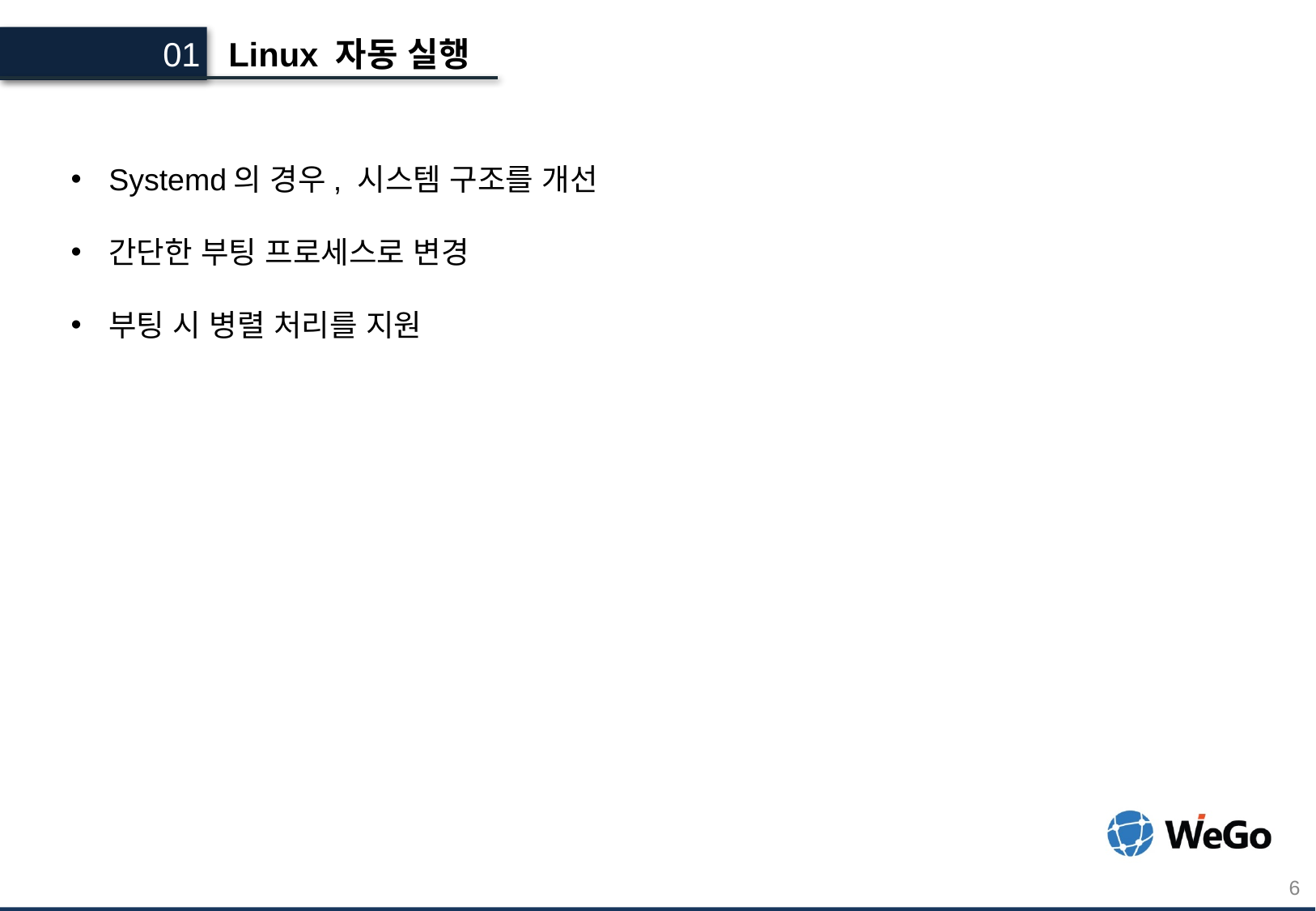

Linux 자동 실행

01.
Systemd의 경우, 시스템 구조를 개선
간단한 부팅 프로세스로 변경
부팅 시 병렬 처리를 지원
6